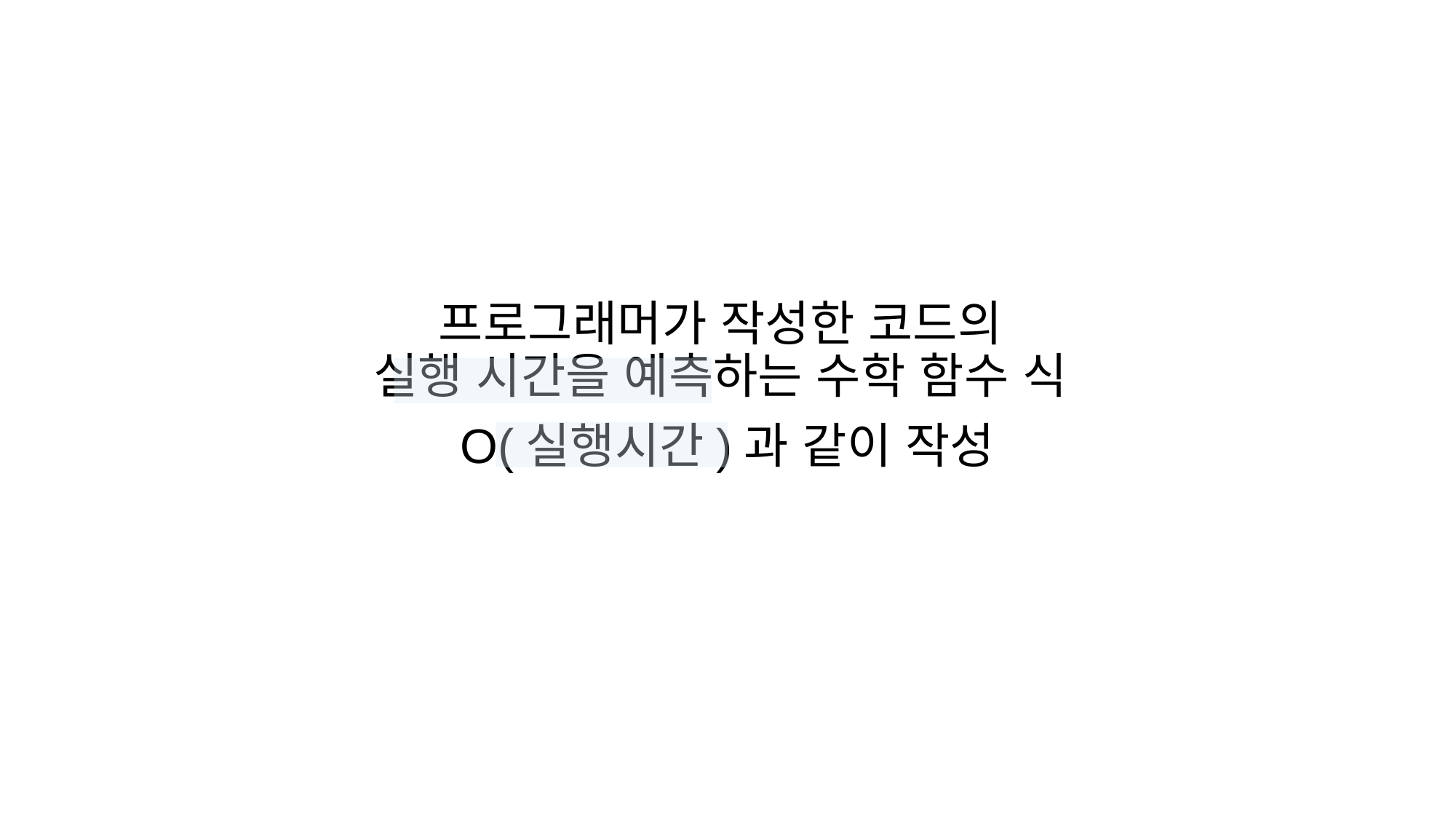

프로그래머가 작성한 코드의
실행 시간을 예측하는 수학 함수 식
O(실행시간)과 같이 작성